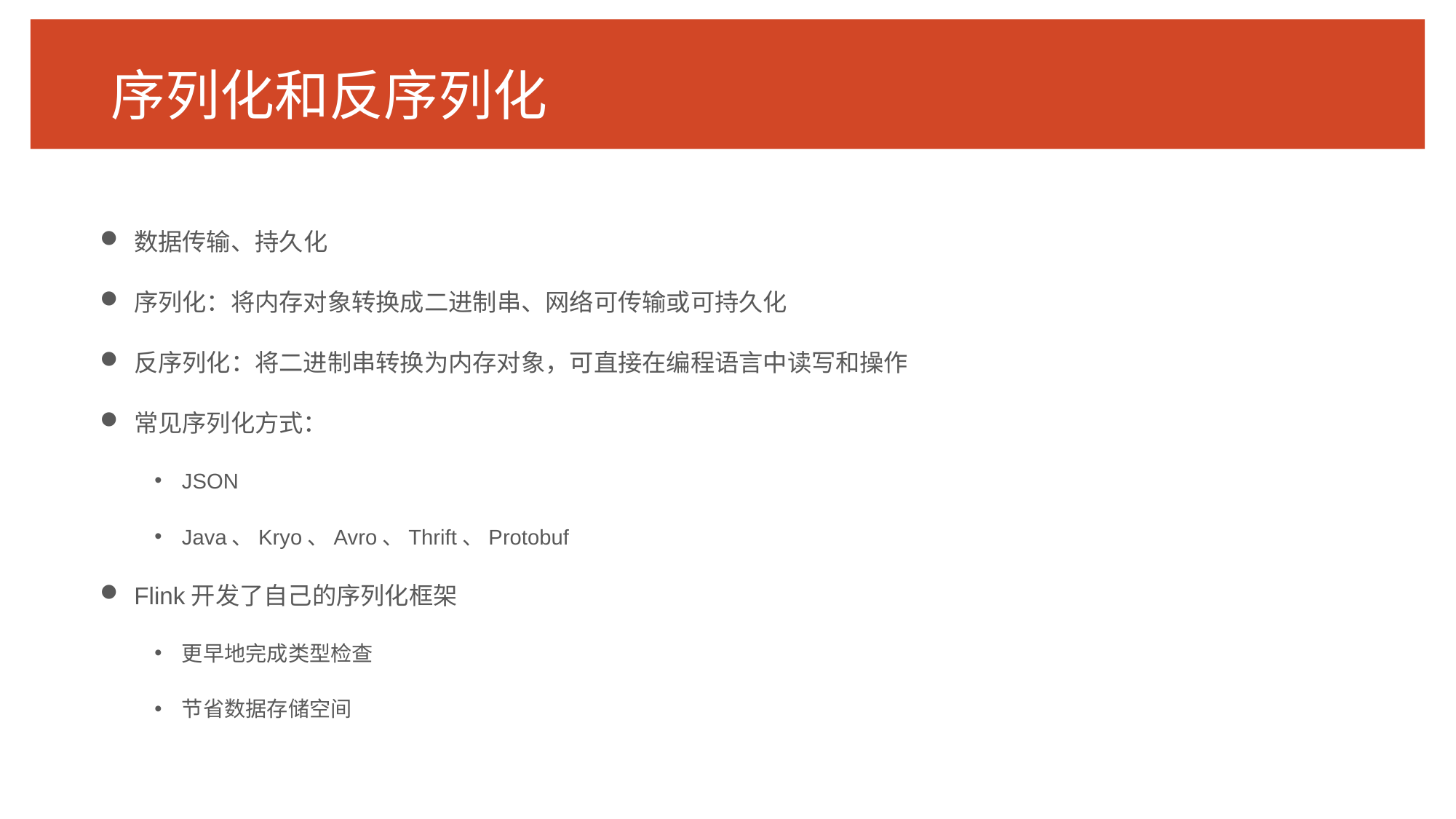

# 序列化和反序列化
数据传输、持久化
序列化：将内存对象转换成二进制串、网络可传输或可持久化
反序列化：将二进制串转换为内存对象，可直接在编程语言中读写和操作
常见序列化方式：
JSON
Java、Kryo、Avro、Thrift、Protobuf
Flink开发了自己的序列化框架
更早地完成类型检查
节省数据存储空间